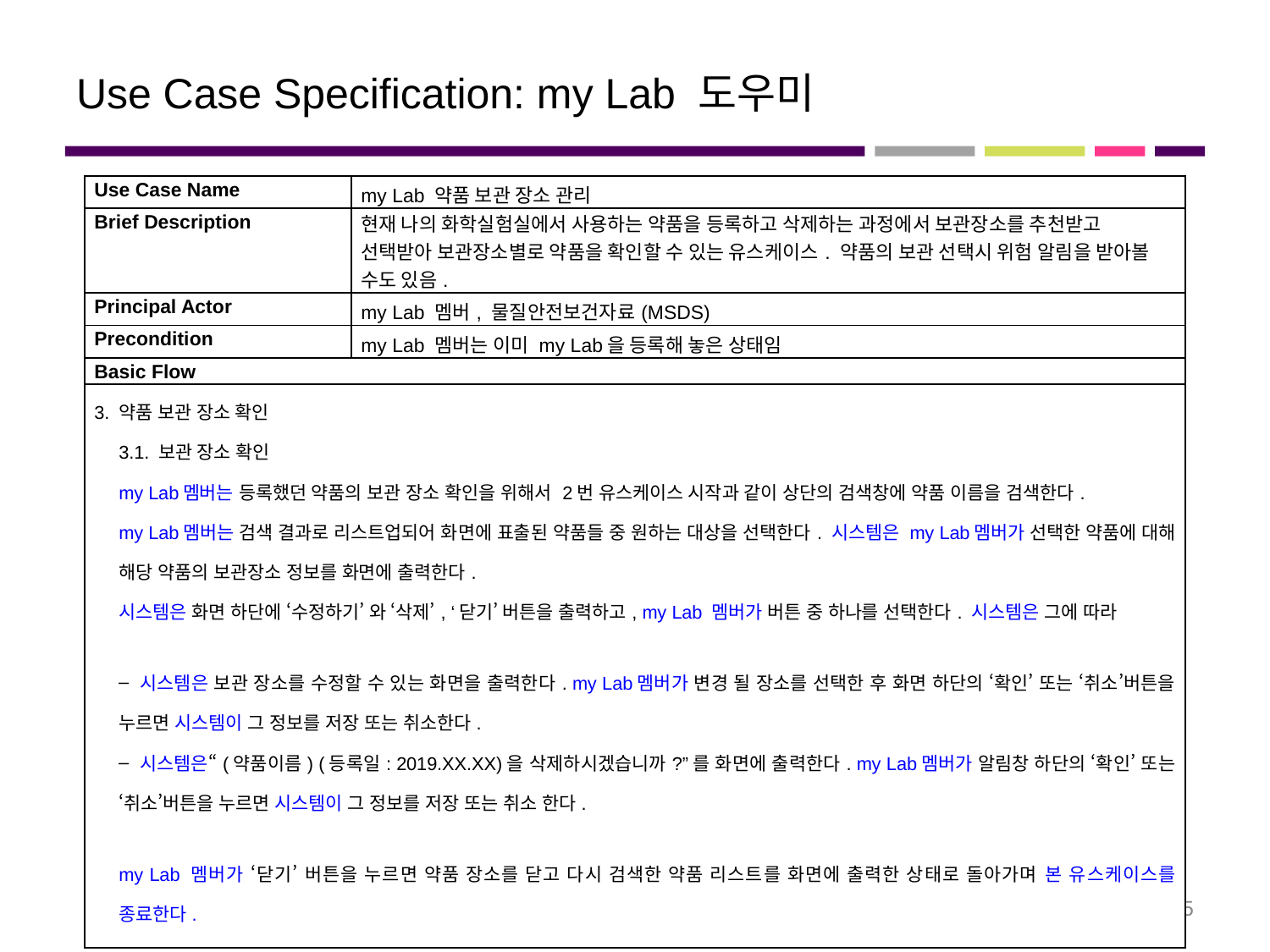

# Use Case Specification: my Lab 도우미
| Use Case Name | my Lab 약품 보관 장소 관리 |
| --- | --- |
| Brief Description | 현재 나의 화학실험실에서 사용하는 약품을 등록하고 삭제하는 과정에서 보관장소를 추천받고 선택받아 보관장소별로 약품을 확인할 수 있는 유스케이스. 약품의 보관 선택시 위험 알림을 받아볼 수도 있음. |
| Principal Actor | my Lab 멤버, 물질안전보건자료(MSDS) |
| Precondition | my Lab 멤버는 이미 my Lab을 등록해 놓은 상태임 |
| Basic Flow |  |
| 3. 약품 보관 장소 확인 3.1. 보관 장소 확인 my Lab멤버는 등록했던 약품의 보관 장소 확인을 위해서 2번 유스케이스 시작과 같이 상단의 검색창에 약품 이름을 검색한다. my Lab멤버는 검색 결과로 리스트업되어 화면에 표출된 약품들 중 원하는 대상을 선택한다. 시스템은 my Lab멤버가 선택한 약품에 대해 해당 약품의 보관장소 정보를 화면에 출력한다. 시스템은 화면 하단에 ‘수정하기’ 와 ‘삭제’, ‘닫기’ 버튼을 출력하고, my Lab 멤버가 버튼 중 하나를 선택한다. 시스템은 그에 따라 시스템은 보관 장소를 수정할 수 있는 화면을 출력한다. my Lab멤버가 변경 될 장소를 선택한 후 화면 하단의 ‘확인’ 또는 ‘취소’버튼을 누르면 시스템이 그 정보를 저장 또는 취소한다. 시스템은“(약품이름) (등록일: 2019.XX.XX)을 삭제하시겠습니까?”를 화면에 출력한다. my Lab멤버가 알림창 하단의 ‘확인’ 또는 ‘취소’버튼을 누르면 시스템이 그 정보를 저장 또는 취소 한다. my Lab 멤버가 ‘닫기’ 버튼을 누르면 약품 장소를 닫고 다시 검색한 약품 리스트를 화면에 출력한 상태로 돌아가며 본 유스케이스를 종료한다. |  |
5